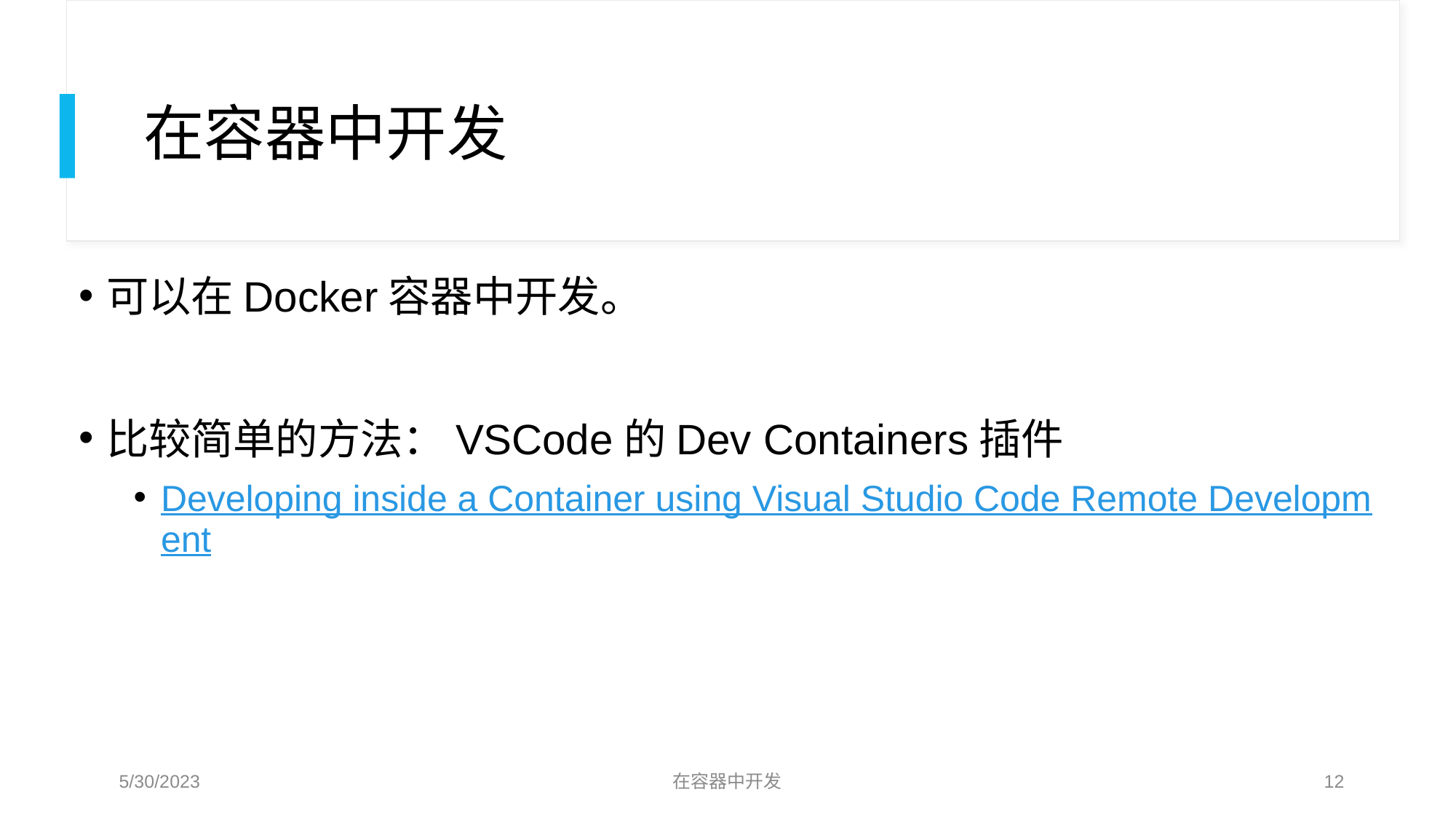

# 在容器中开发
可以在Docker容器中开发。

比较简单的方法：VSCode的Dev Containers插件
Developing inside a Container using Visual Studio Code Remote Development
5/30/2023
在容器中开发
12